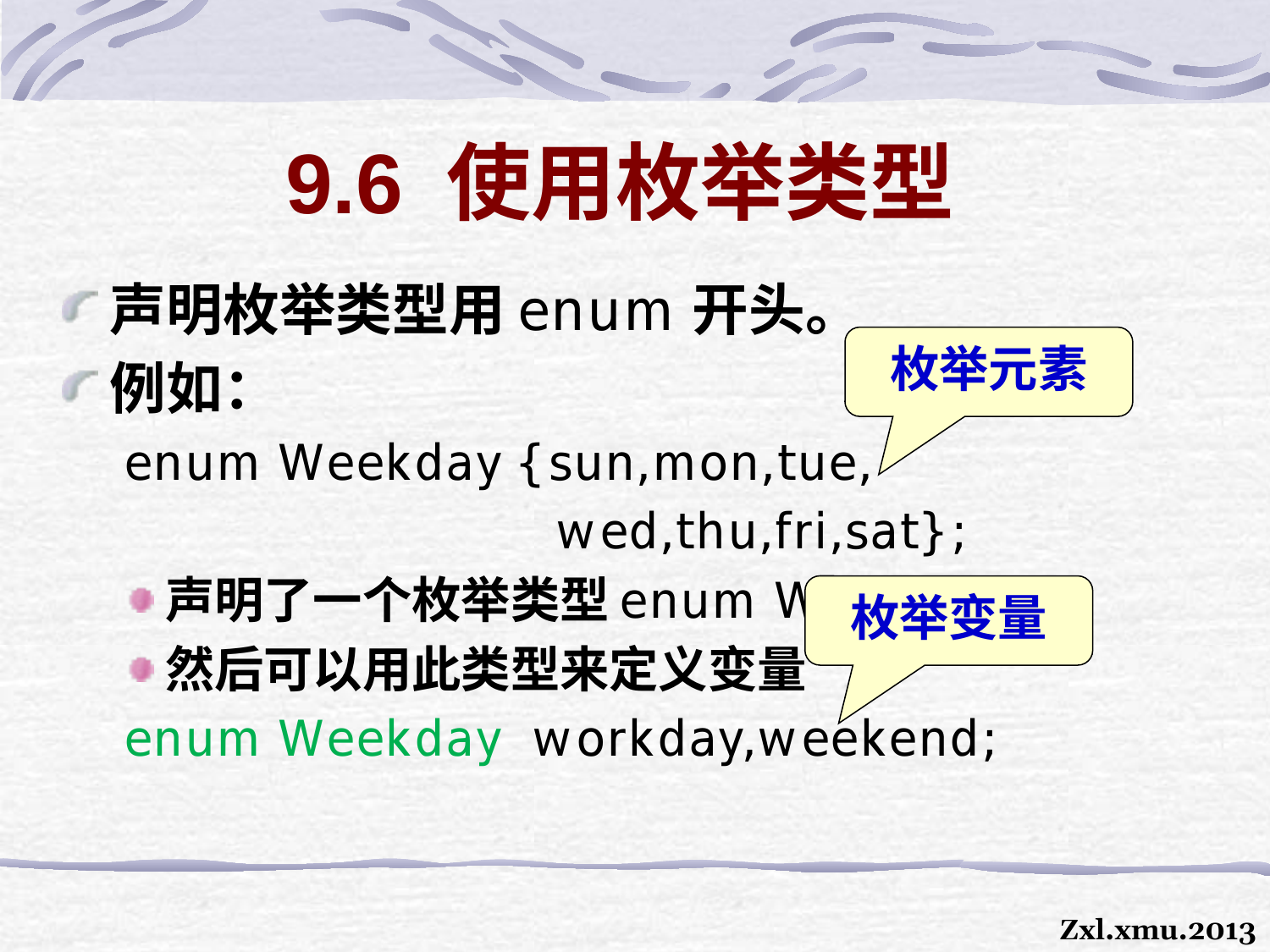

# 9.6 使用枚举类型
声明枚举类型用enum开头。
例如：
enum Weekday {sun,mon,tue,
                              wed,thu,fri,sat};
声明了一个枚举类型enum Weekday
然后可以用此类型来定义变量
enum Weekday  workday,weekend;
枚举元素
枚举变量